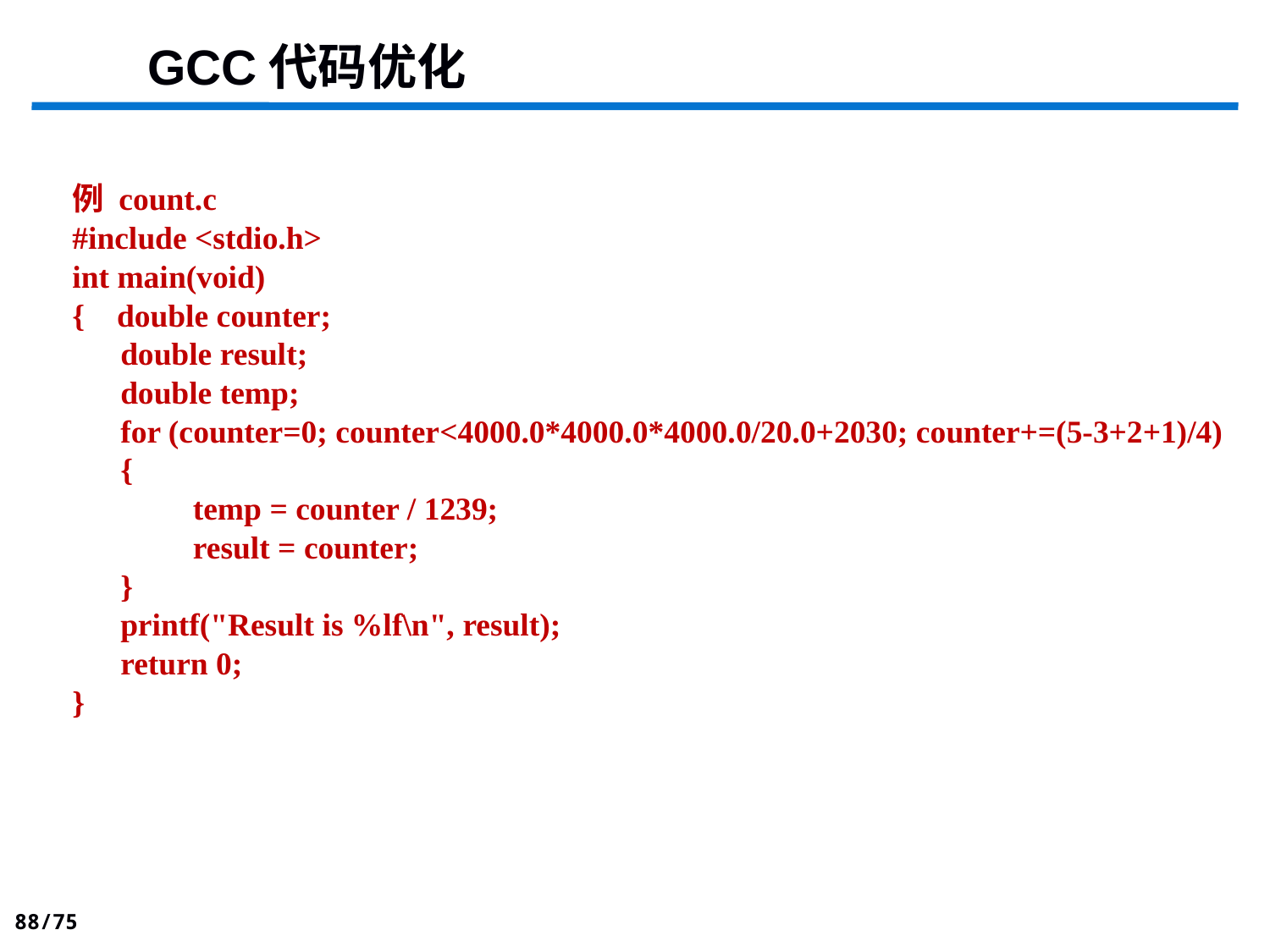

GCC代码优化
例 count.c
#include <stdio.h>
int main(void)
{    double counter;
      double result;
      double temp;
      for (counter=0; counter<4000.0*4000.0*4000.0/20.0+2030; counter+=(5-3+2+1)/4)
      {
               temp = counter / 1239;
               result = counter;
      }
      printf("Result is %lf\n", result);
      return 0;
}